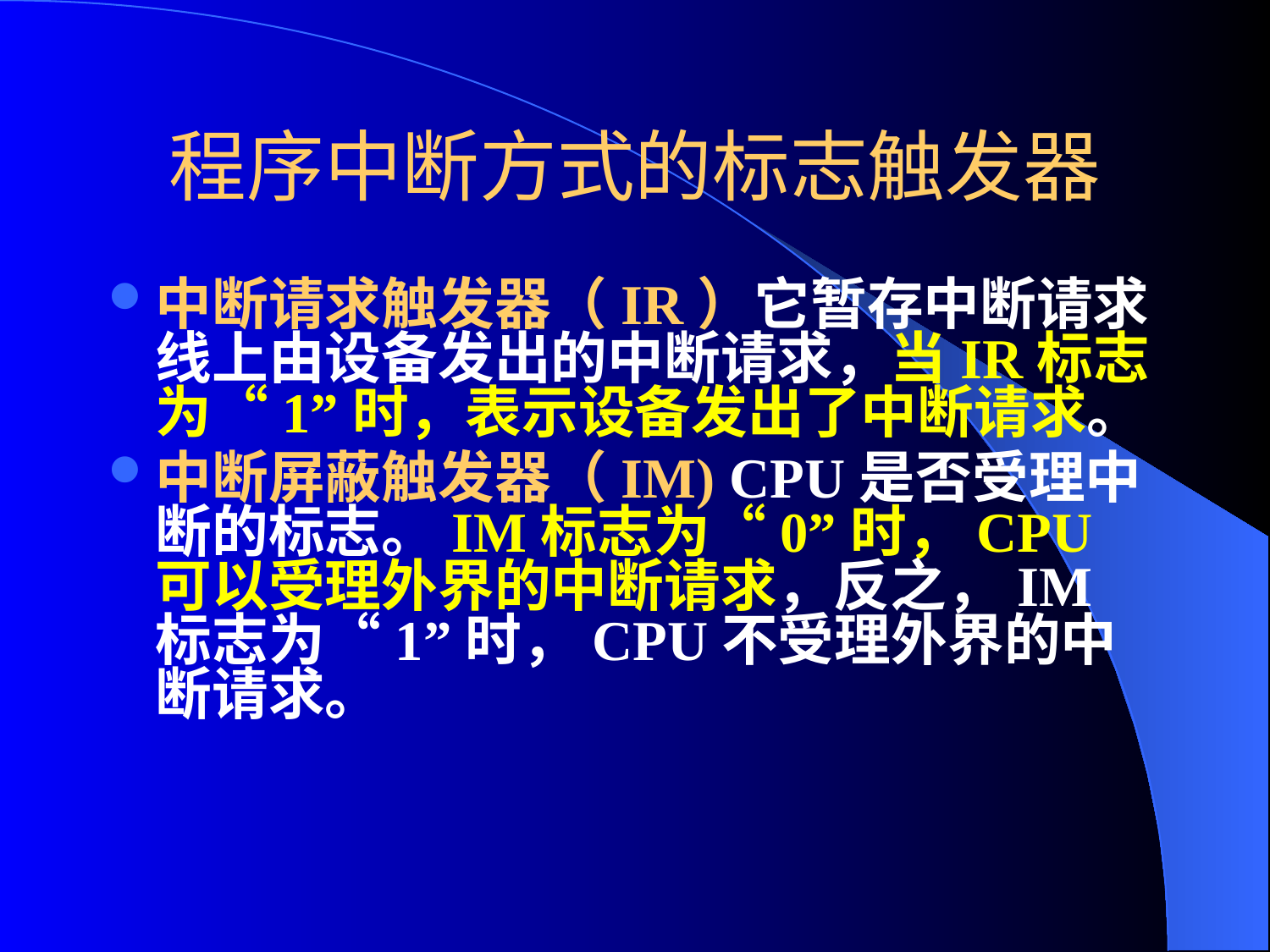

# 程序中断方式的标志触发器
中断请求触发器（IR）它暂存中断请求线上由设备发出的中断请求，当IR标志为“1”时，表示设备发出了中断请求。
中断屏蔽触发器（IM) CPU是否受理中断的标志。IM标志为“0”时，CPU可以受理外界的中断请求，反之，IM标志为“1”时，CPU不受理外界的中断请求。